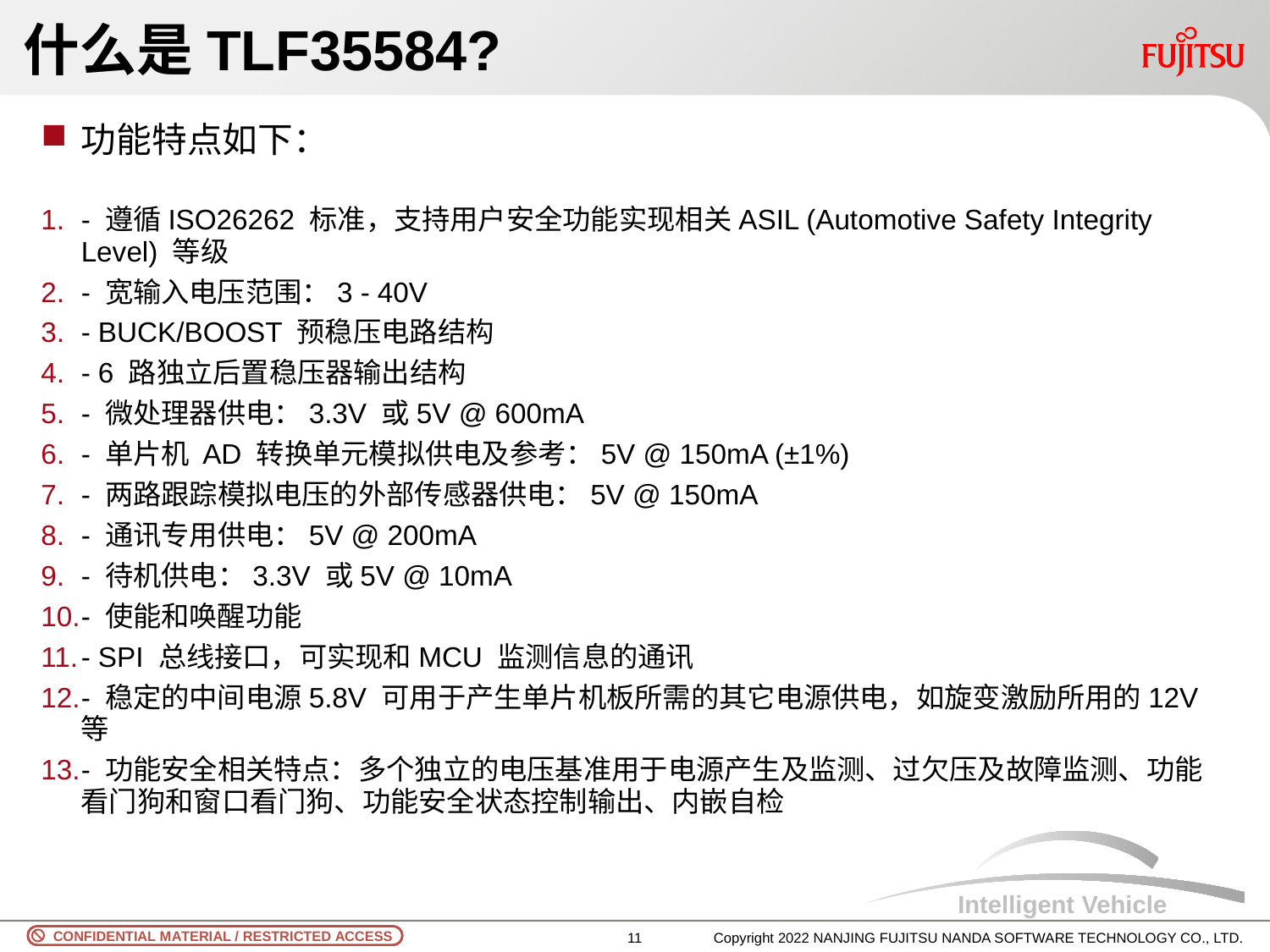

# 什么是TLF35584?
功能特点如下：
- 遵循ISO26262 标准，支持用户安全功能实现相关ASIL (Automotive Safety Integrity Level) 等级
- 宽输入电压范围：3 - 40V
- BUCK/BOOST 预稳压电路结构
- 6 路独立后置稳压器输出结构
- 微处理器供电：3.3V 或5V @ 600mA
- 单片机 AD 转换单元模拟供电及参考：5V @ 150mA (±1%)
- 两路跟踪模拟电压的外部传感器供电：5V @ 150mA
- 通讯专用供电：5V @ 200mA
- 待机供电：3.3V 或5V @ 10mA
- 使能和唤醒功能
- SPI 总线接口，可实现和MCU 监测信息的通讯
- 稳定的中间电源5.8V 可用于产生单片机板所需的其它电源供电，如旋变激励所用的12V 等
- 功能安全相关特点：多个独立的电压基准用于电源产生及监测、过欠压及故障监测、功能看门狗和窗口看门狗、功能安全状态控制输出、内嵌自检

11
Copyright 2022 NANJING FUJITSU NANDA SOFTWARE TECHNOLOGY CO., LTD.